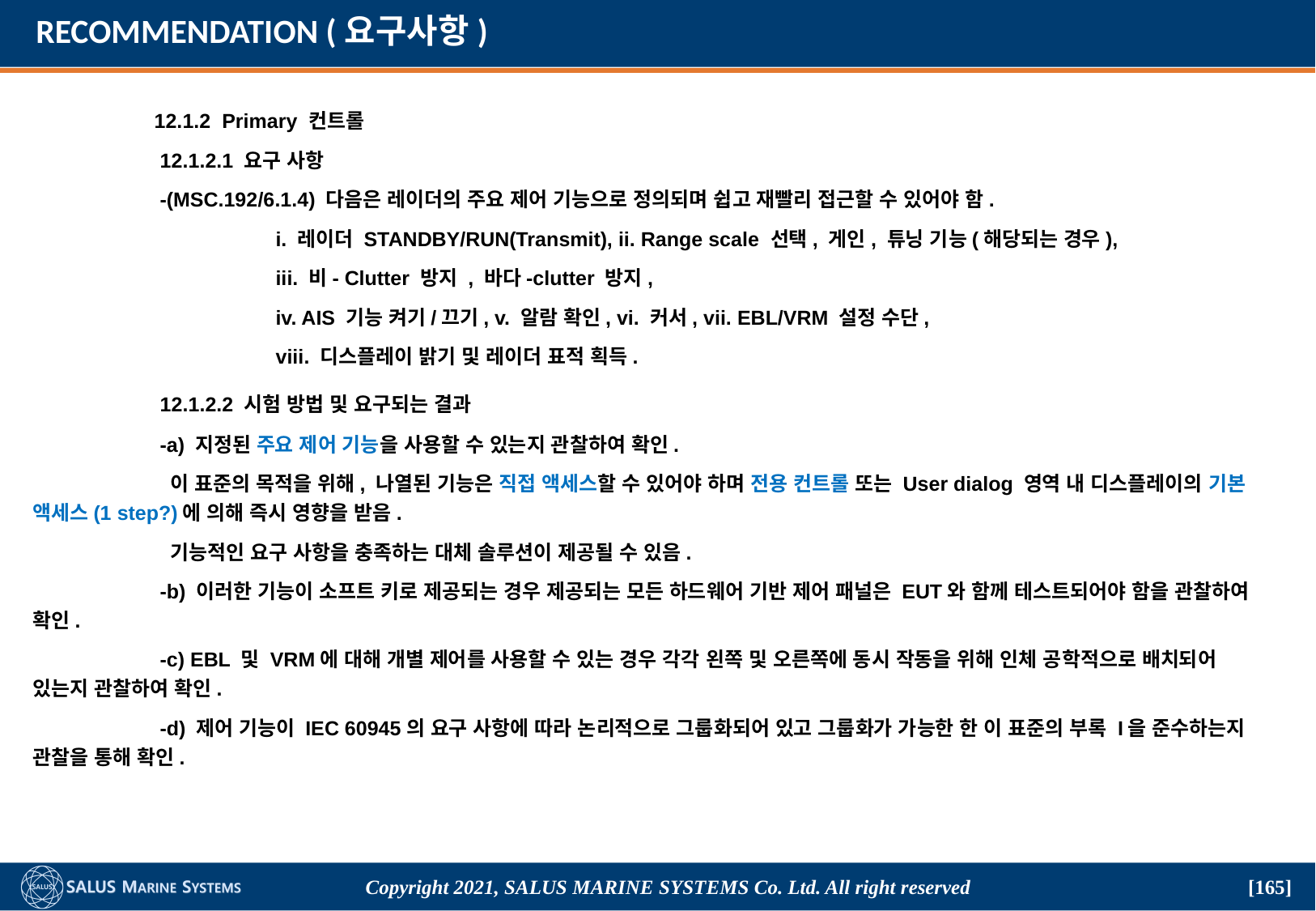

# RECOMMENDATION (요구사항)
	12.1.2  Primary 컨트롤
	 12.1.2.1 요구 사항
	 -(MSC.192/6.1.4) 다음은 레이더의 주요 제어 기능으로 정의되며 쉽고 재빨리 접근할 수 있어야 함.
		i. 레이더 STANDBY/RUN(Transmit), ii. Range scale 선택, 게인, 튜닝 기능(해당되는 경우),
		iii. 비- Clutter 방지 , 바다-clutter 방지,
		iv. AIS 기능 켜기/끄기, v. 알람 확인, vi. 커서, vii. EBL/VRM 설정 수단,
		viii. 디스플레이 밝기 및 레이더 표적 획득.
	 12.1.2.2 시험 방법 및 요구되는 결과
	 -a) 지정된 주요 제어 기능을 사용할 수 있는지 관찰하여 확인.
	  이 표준의 목적을 위해, 나열된 기능은 직접 액세스할 수 있어야 하며 전용 컨트롤 또는 User dialog 영역 내 디스플레이의 기본 액세스(1 step?)에 의해 즉시 영향을 받음.
	  기능적인 요구 사항을 충족하는 대체 솔루션이 제공될 수 있음.
	 -b) 이러한 기능이 소프트 키로 제공되는 경우 제공되는 모든 하드웨어 기반 제어 패널은 EUT와 함께 테스트되어야 함을 관찰하여 확인.
	 -c) EBL 및 VRM에 대해 개별 제어를 사용할 수 있는 경우 각각 왼쪽 및 오른쪽에 동시 작동을 위해 인체 공학적으로 배치되어 있는지 관찰하여 확인.
	 -d) 제어 기능이 IEC 60945의 요구 사항에 따라 논리적으로 그룹화되어 있고 그룹화가 가능한 한 이 표준의 부록 I을 준수하는지 관찰을 통해 확인.
Copyright 2021, SALUS Marine Systems Co. Ltd. All right reserved
[165]